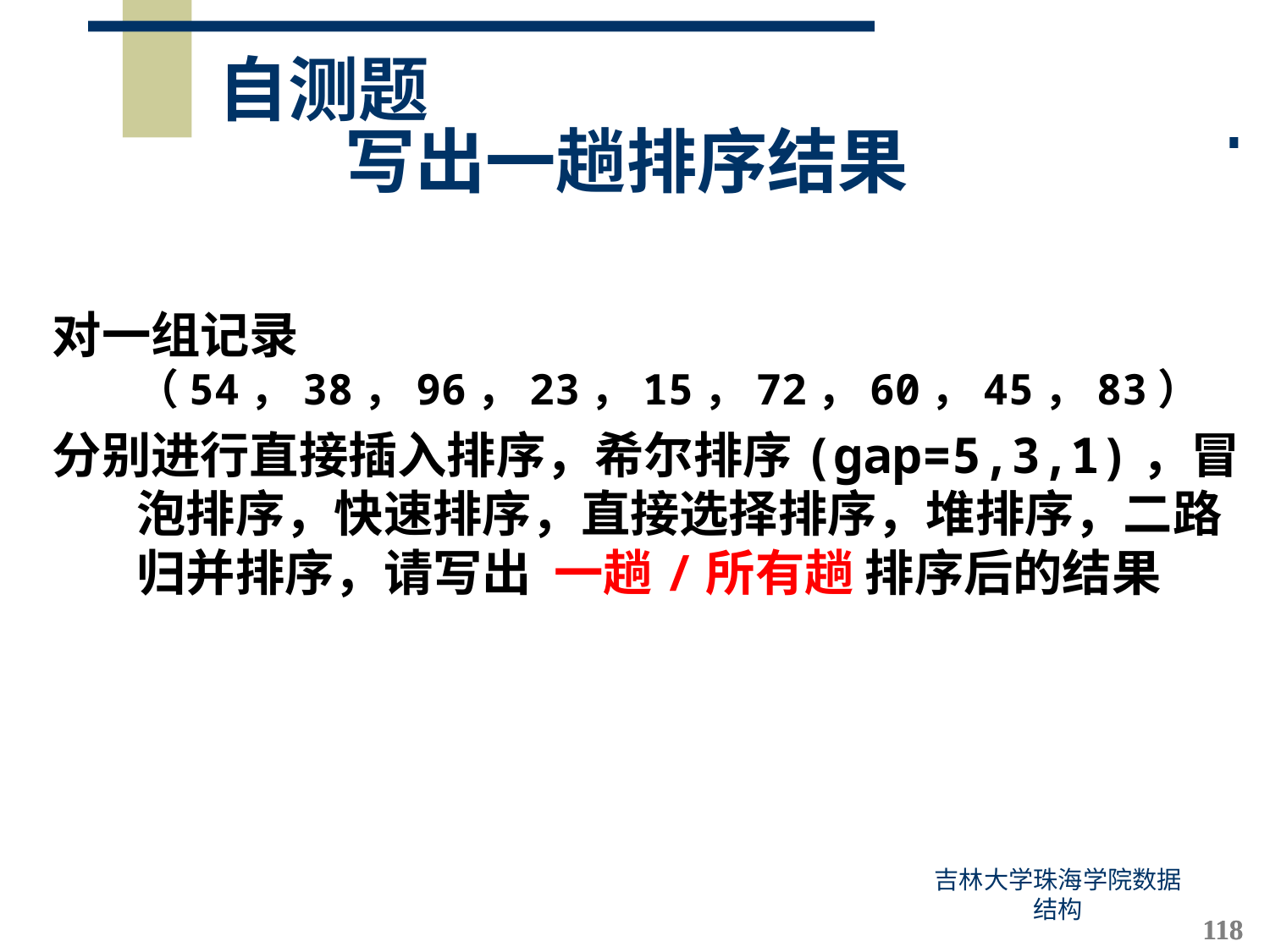

# 自测题 写出一趟排序结果
对一组记录（54，38，96，23，15，72，60，45，83）
分别进行直接插入排序，希尔排序(gap=5,3,1)，冒泡排序，快速排序，直接选择排序，堆排序，二路归并排序，请写出  一趟/所有趟 排序后的结果
吉林大学珠海学院数据结构